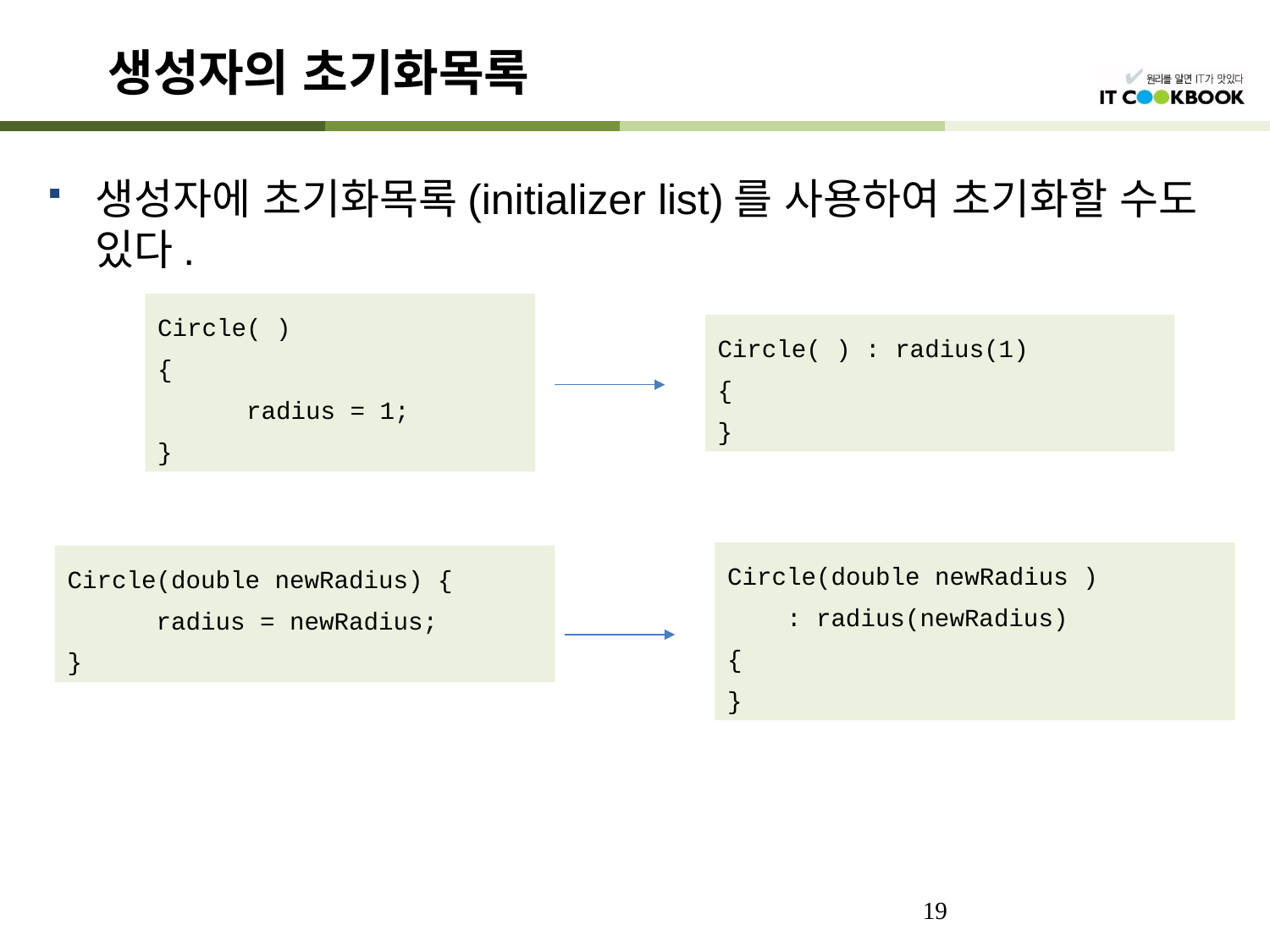

# 생성자의 초기화목록
생성자에 초기화목록(initializer list)를 사용하여 초기화할 수도 있다.

Circle( )
{
      radius = 1;
}
Circle( ) : radius(1)
{
}
Circle(double newRadius )
    : radius(newRadius)
{
}
Circle(double newRadius) {
      radius = newRadius;
}
19